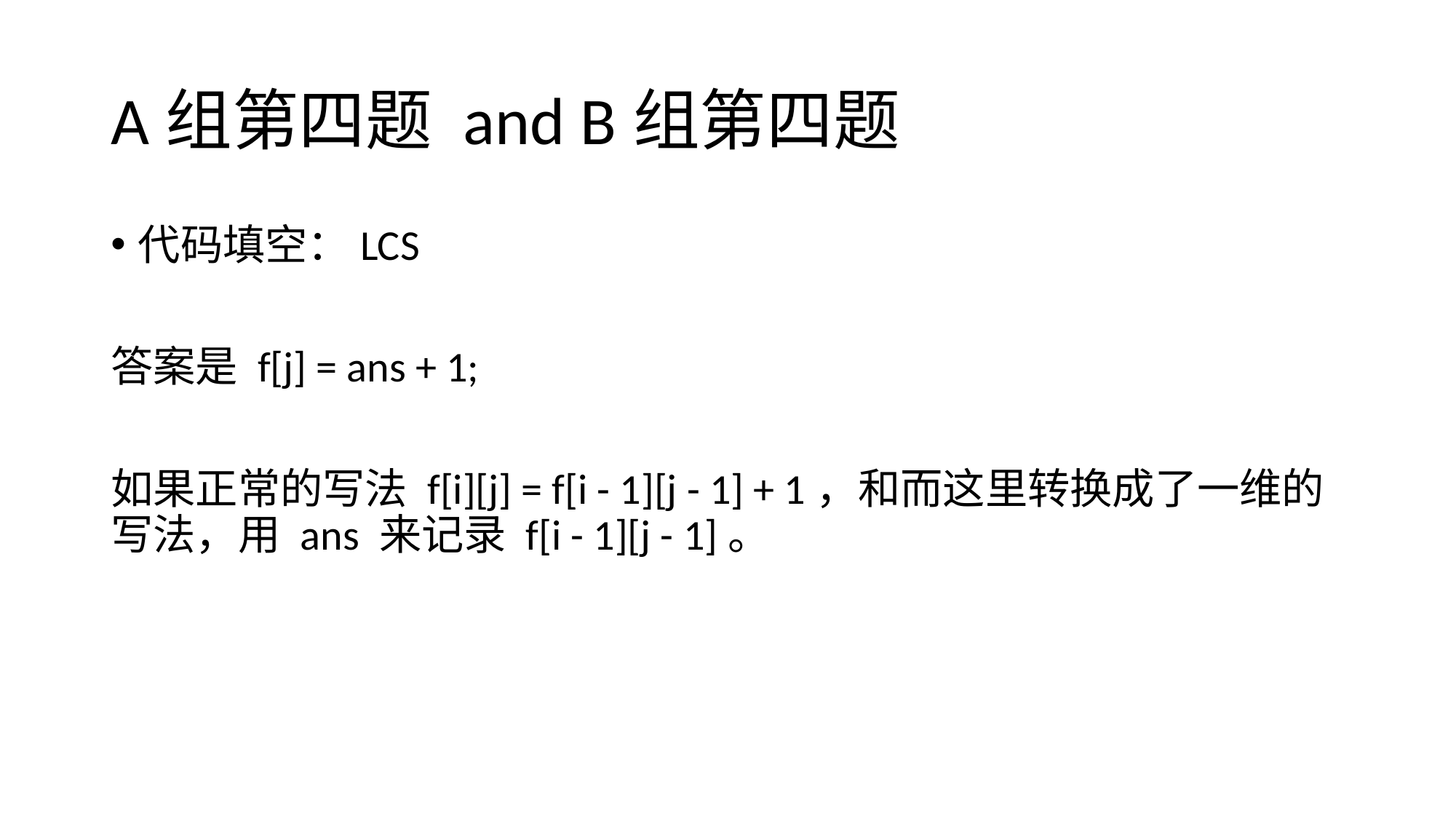

# A组第四题 and B组第四题
代码填空：LCS

答案是 f[j] = ans + 1;

如果正常的写法 f[i][j] = f[i - 1][j - 1] + 1，和而这里转换成了一维的写法，用 ans 来记录 f[i - 1][j - 1]。